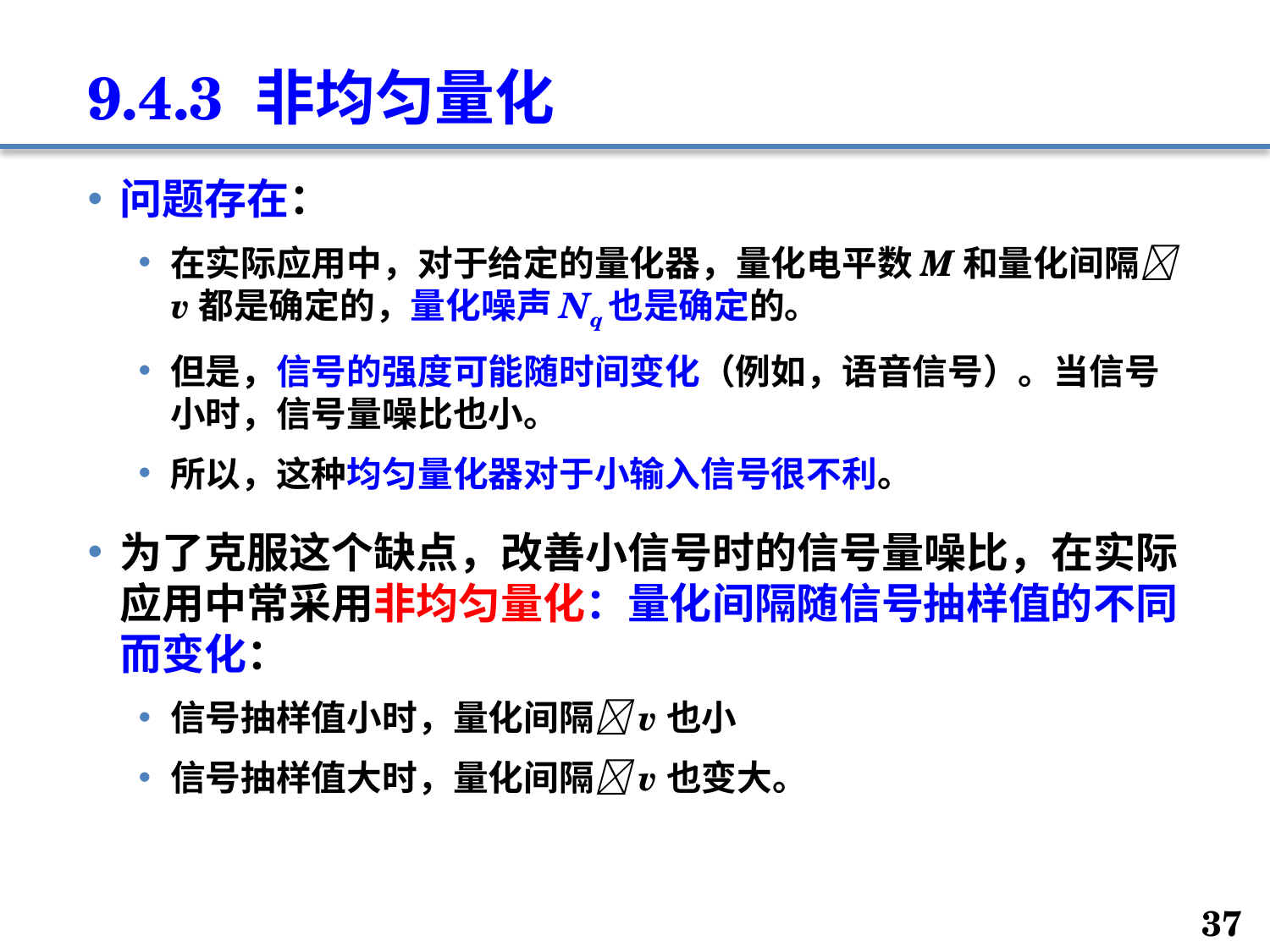

# 9.4.3 非均匀量化
问题存在：
在实际应用中，对于给定的量化器，量化电平数M和量化间隔Δv都是确定的，量化噪声Nq也是确定的。
但是，信号的强度可能随时间变化（例如，语音信号）。当信号小时，信号量噪比也小。
所以，这种均匀量化器对于小输入信号很不利。
为了克服这个缺点，改善小信号时的信号量噪比，在实际应用中常采用非均匀量化：量化间隔随信号抽样值的不同而变化：
信号抽样值小时，量化间隔Δv也小
信号抽样值大时，量化间隔Δv也变大。

37